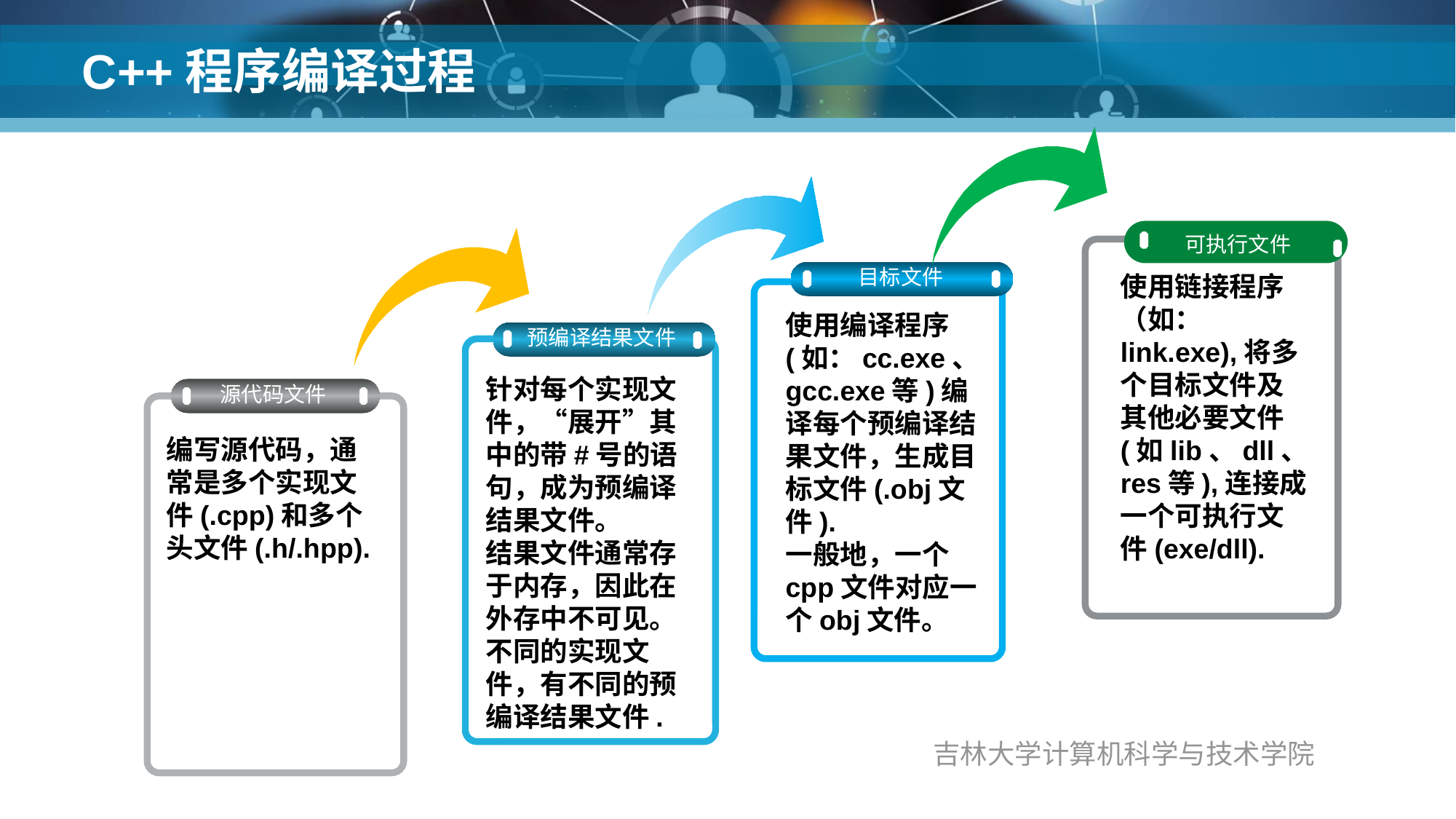

# C++程序编译过程

可执行文件

目标文件

使用链接程序（如：link.exe),将多个目标文件及其他必要文件(如lib、dll、res等),连接成一个可执行文件(exe/dll).

使用编译程序(如：cc.exe、gcc.exe等)编译每个预编译结果文件，生成目标文件(.obj文件).
一般地，一个cpp文件对应一个obj文件。
预编译结果文件

针对每个实现文件，“展开”其中的带#号的语句，成为预编译结果文件。
结果文件通常存于内存，因此在外存中不可见。
不同的实现文件，有不同的预编译结果文件.
源代码文件

编写源代码，通常是多个实现文件(.cpp)和多个头文件(.h/.hpp).
吉林大学计算机科学与技术学院